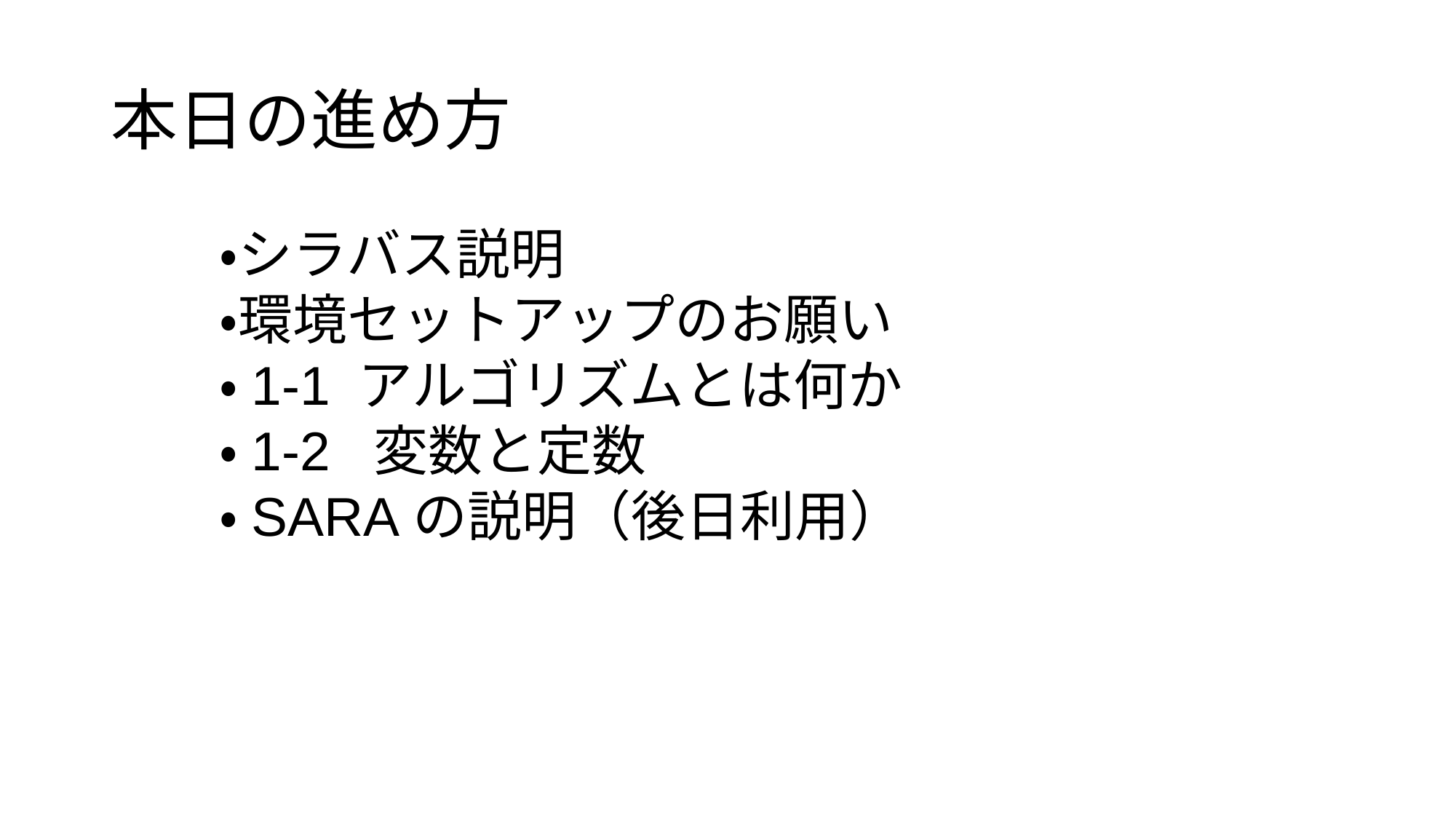

# 本日の進め方
・シラバス説明
・環境セットアップのお願い
・1-1 アルゴリズムとは何か
・1-2  変数と定数
・SARAの説明（後日利用）